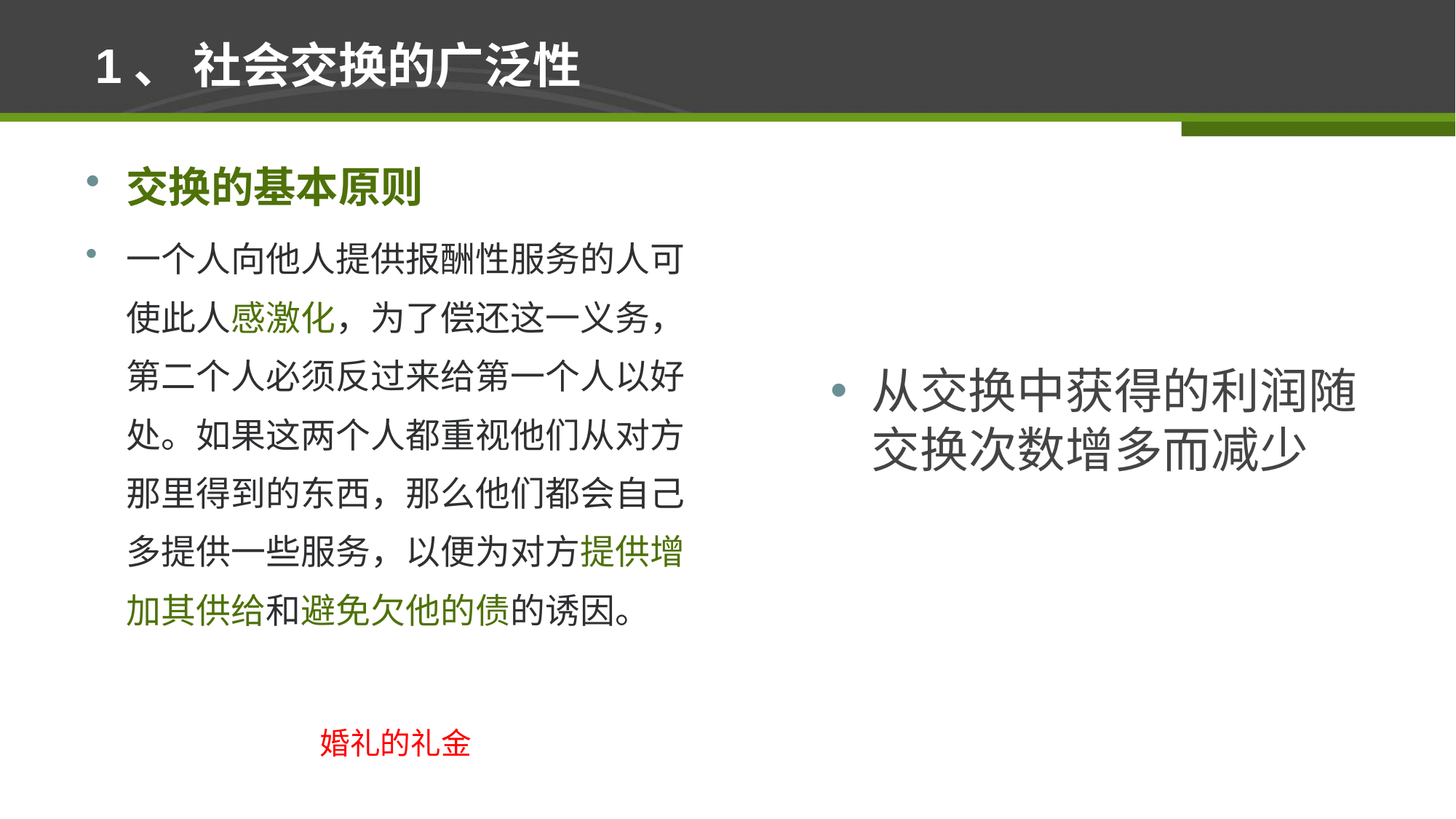

1、 社会交换的广泛性
交换的基本原则
一个人向他人提供报酬性服务的人可使此人感激化，为了偿还这一义务，第二个人必须反过来给第一个人以好处。如果这两个人都重视他们从对方那里得到的东西，那么他们都会自己多提供一些服务，以便为对方提供增加其供给和避免欠他的债的诱因。

婚礼的礼金
从交换中获得的利润随交换次数增多而减少